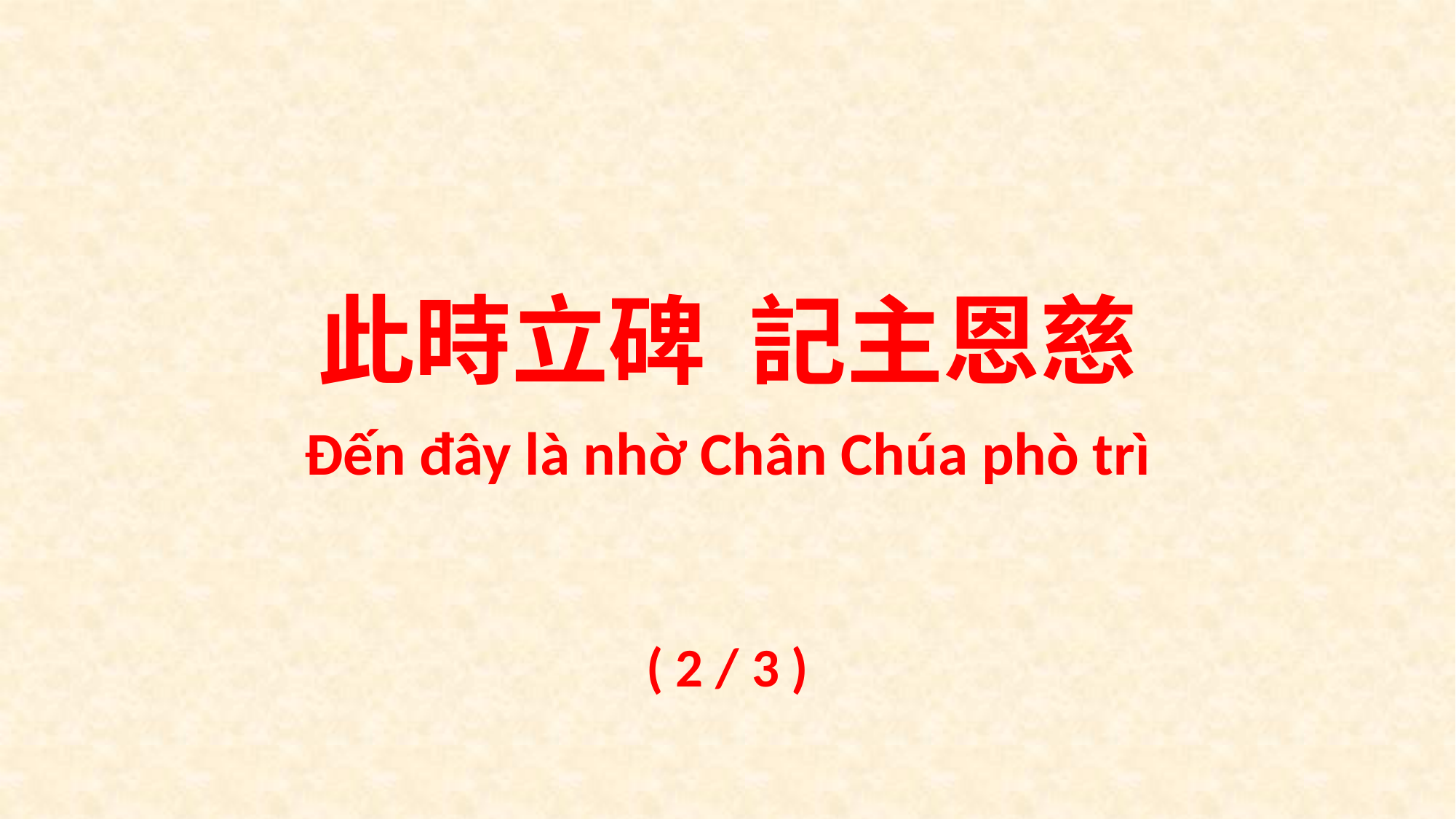

此時立碑  記主恩慈
Ðến đây là nhờ Chân Chúa phò trì
( 2 / 3 )